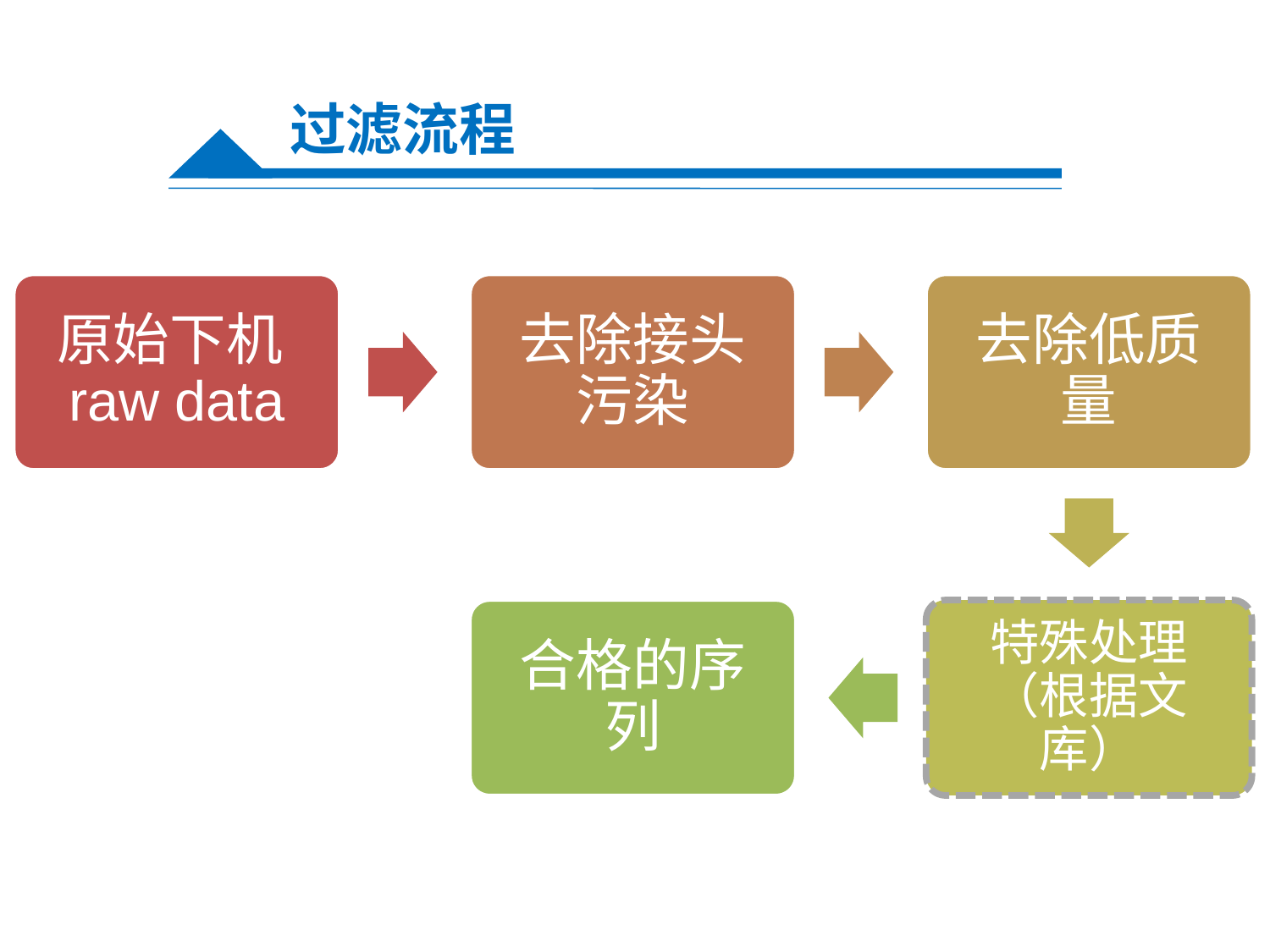

过滤流程

原始下机raw data

去除接头污染

去除低质量

特殊处理（根据文库）

合格的序列
合格的列